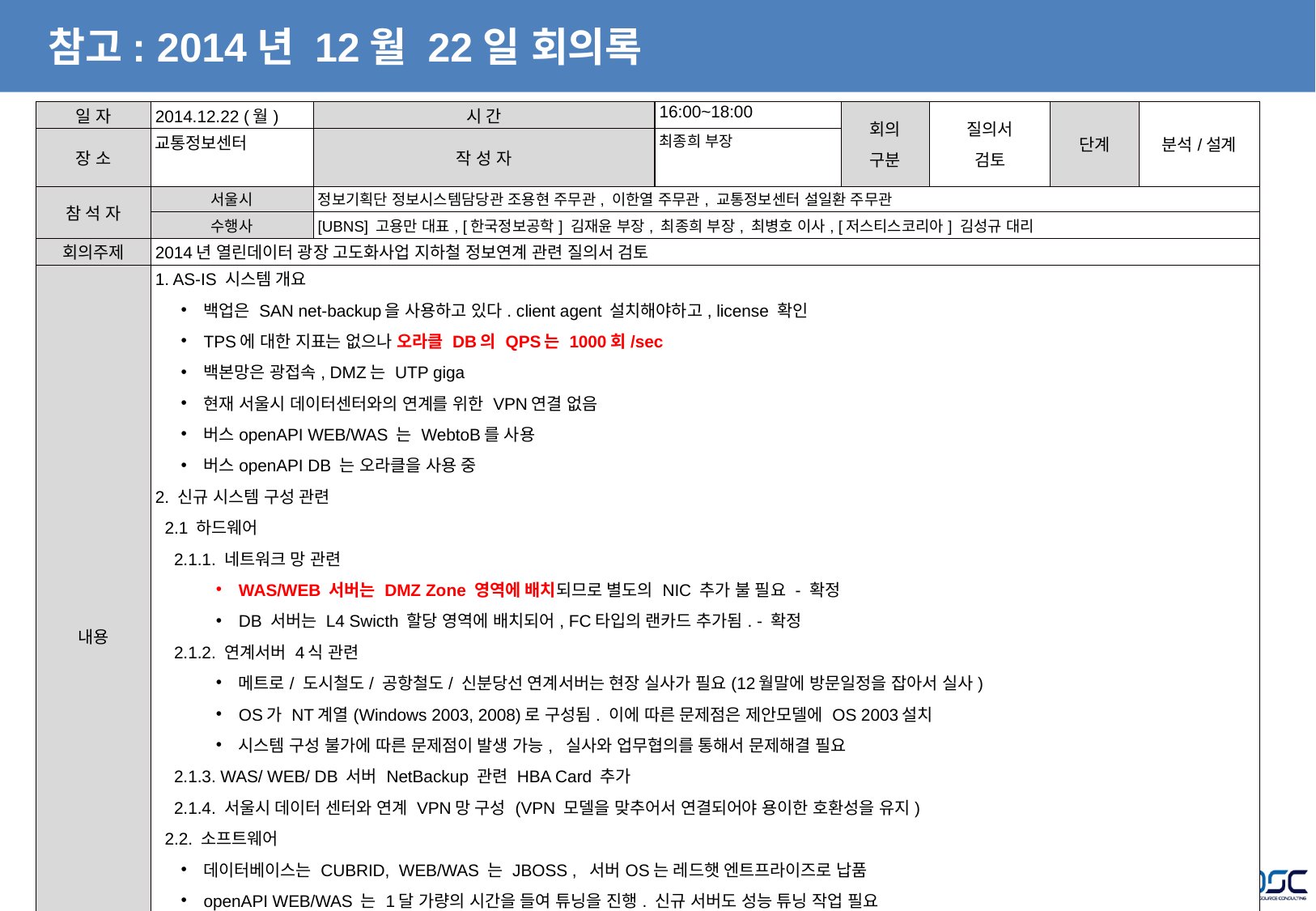

# 참고: 2014년 12월 22일 회의록
| 일 자 | 2014.12.22 (월) | 시 간 | 16:00~18:00 | 회의 구분 | 질의서 검토 | 단계 | 분석/설계 |
| --- | --- | --- | --- | --- | --- | --- | --- |
| 장 소 | 교통정보센터 | 작 성 자 | 최종희 부장 |  |  |  |  |
| 참 석 자 | 서울시 | 정보기획단 정보시스템담당관 조용현 주무관, 이한열 주무관, 교통정보센터 설일환 주무관 |  |  |  |  |  |
|  | 수행사 | [UBNS] 고용만 대표, [한국정보공학] 김재윤 부장, 최종희 부장, 최병호 이사, [저스티스코리아] 김성규 대리 |  |  |  |  |  |
| 회의주제 | 2014년 열린데이터 광장 고도화사업 지하철 정보연계 관련 질의서 검토 |  |  |  |  |  |  |
| 내용 | 1. AS-IS 시스템 개요 백업은 SAN net-backup을 사용하고 있다. client agent 설치해야하고, license 확인 TPS에 대한 지표는 없으나 오라클 DB의 QPS는 1000회/sec 백본망은 광접속, DMZ는 UTP giga 현재 서울시 데이터센터와의 연계를 위한 VPN연결 없음 버스openAPI WEB/WAS 는 WebtoB를 사용 버스openAPI DB 는 오라클을 사용 중 2. 신규 시스템 구성 관련 2.1 하드웨어 2.1.1. 네트워크 망 관련 WAS/WEB 서버는 DMZ Zone 영역에 배치되므로 별도의 NIC 추가 불 필요 - 확정 DB 서버는 L4 Swicth 할당 영역에 배치되어, FC타입의 랜카드 추가됨. - 확정 2.1.2. 연계서버 4식 관련 메트로/ 도시철도/ 공항철도/ 신분당선 연계서버는 현장 실사가 필요(12월말에 방문일정을 잡아서 실사) OS가 NT계열(Windows 2003, 2008)로 구성됨. 이에 따른 문제점은 제안모델에 OS 2003설치 시스템 구성 불가에 따른 문제점이 발생 가능, 실사와 업무협의를 통해서 문제해결 필요 2.1.3. WAS/ WEB/ DB 서버 NetBackup 관련 HBA Card 추가 2.1.4. 서울시 데이터 센터와 연계 VPN망 구성 (VPN 모델을 맞추어서 연결되어야 용이한 호환성을 유지) 2.2. 소프트웨어 데이터베이스는 CUBRID, WEB/WAS 는 JBOSS , 서버OS는 레드햇 엔트프라이즈로 납품 openAPI WEB/WAS 는 1달 가량의 시간을 들여 튜닝을 진행. 신규 서버도 성능 튜닝 작업 필요 2.3. 지하철 데이터 연계 현재 방식: 미들웨어 #1,#2 에서 지하철서버에서 전송된 정보를 처리 후 openAPI DB 로 전송 신규 방식: 미들웨어 #1, #2 서버 처리에 코드를 추가(Add-on)하여 신규 DB로 동일 데이터를 전송 |  |  |  |  |  |  |